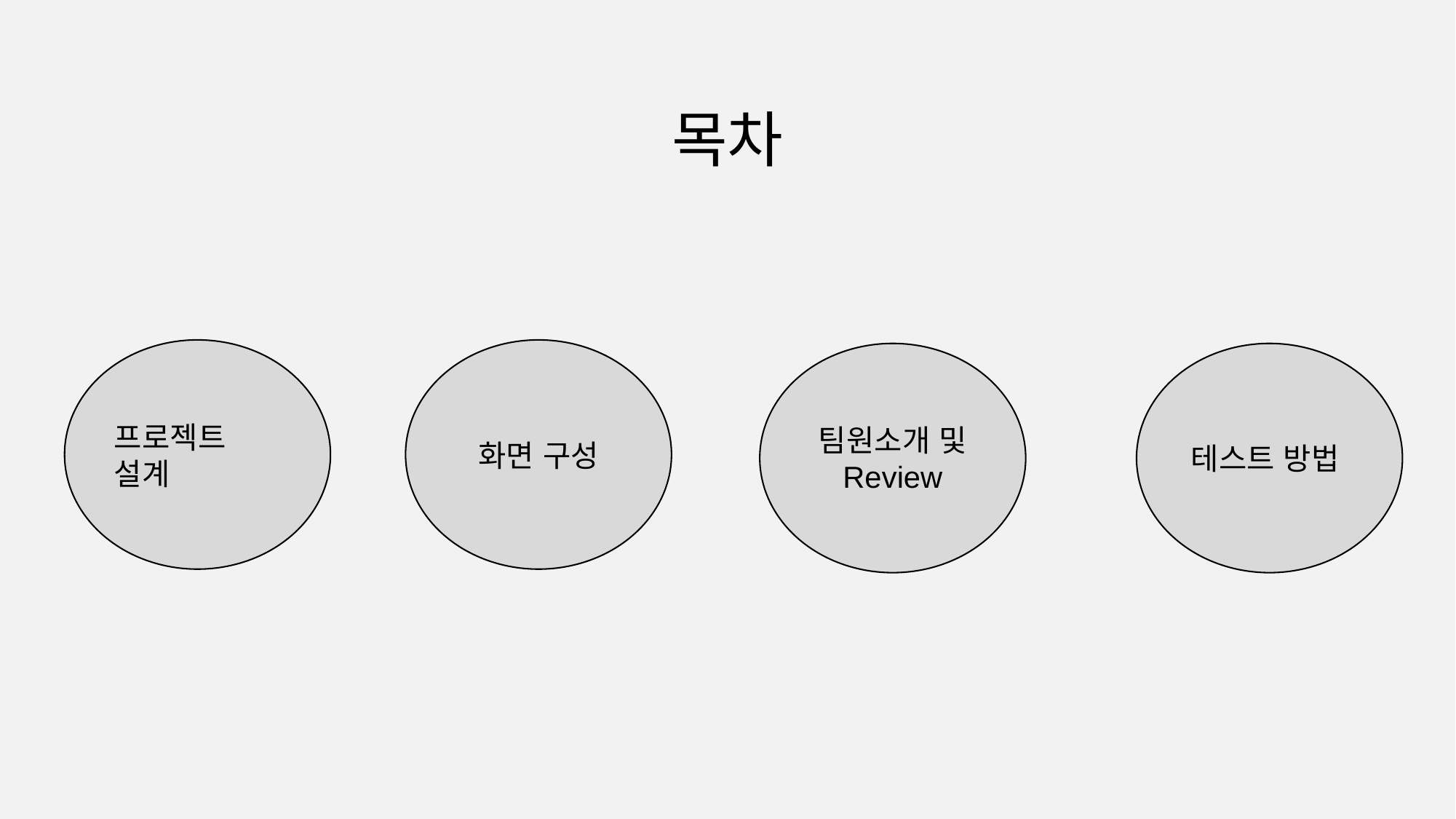

목차
프로젝트 설계
화면 구성

팀원소개 및 Review

테스트 방법